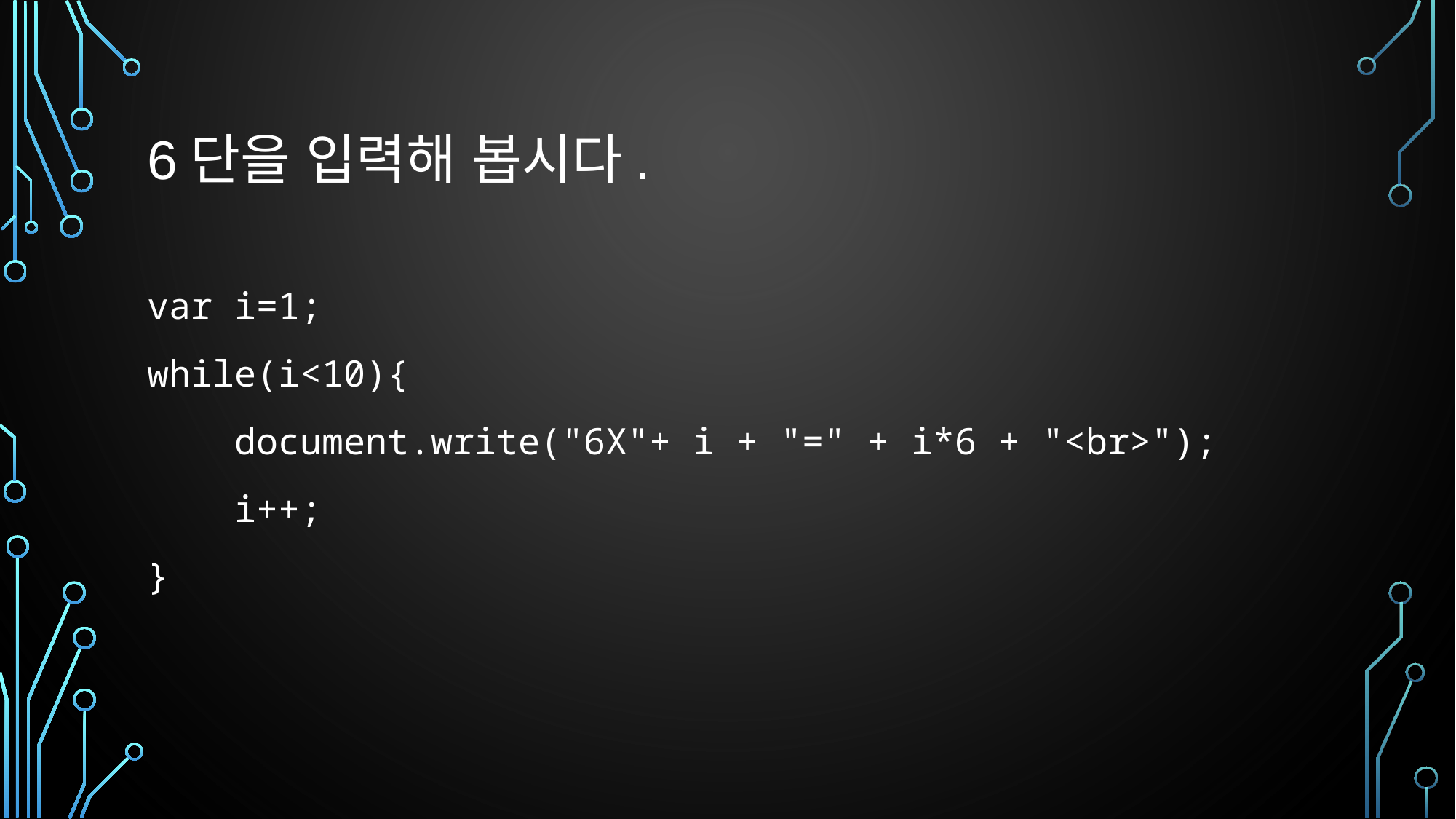

# 6단을 입력해 봅시다.
var i=1;
while(i<10){
    document.write("6X"+ i + "=" + i*6 + "<br>");
    i++;
}